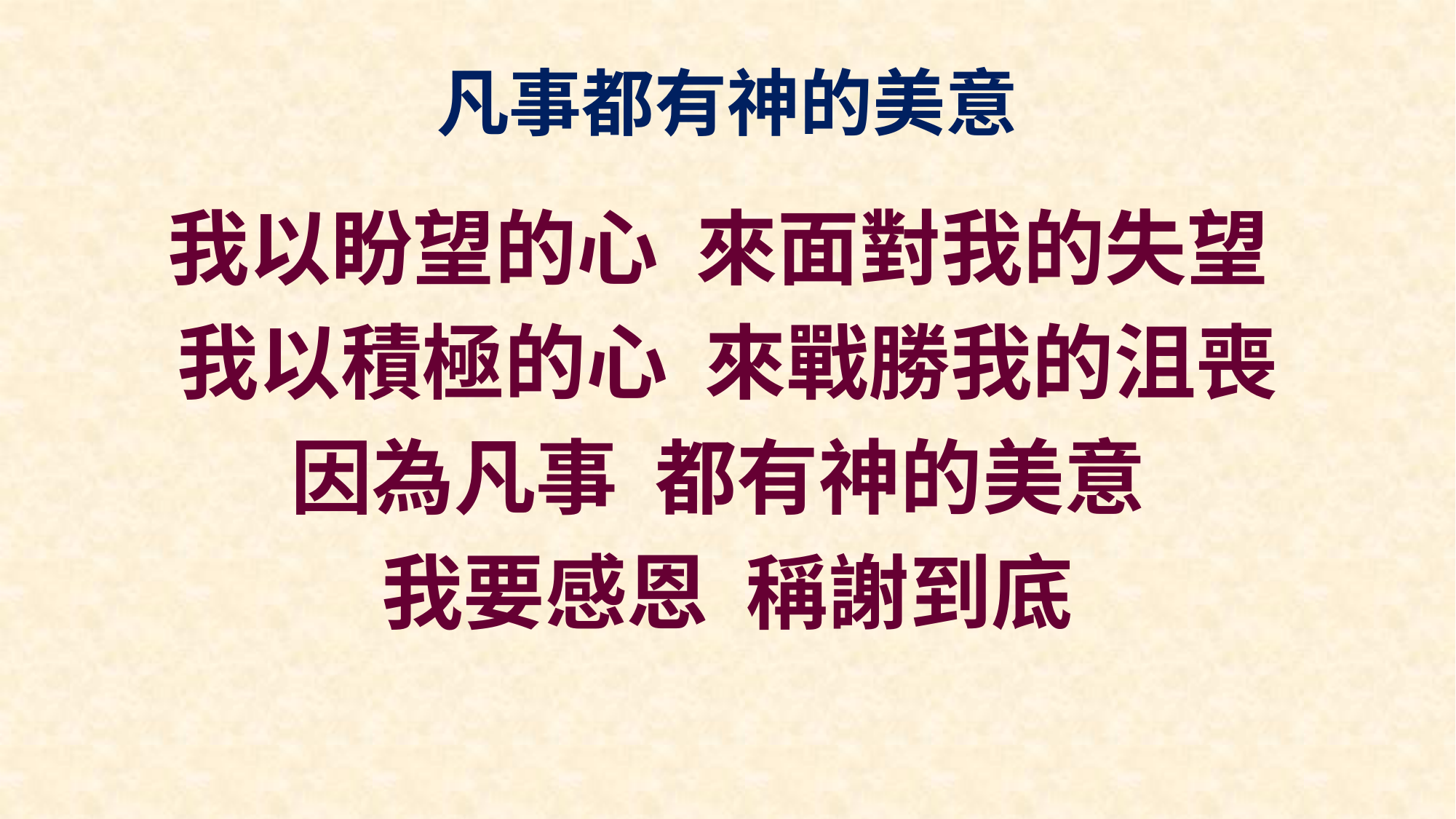

# 凡事都有神的美意
我以盼望的心  來面對我的失望
我以積極的心  來戰勝我的沮喪
因為凡事  都有神的美意
我要感恩  稱謝到底